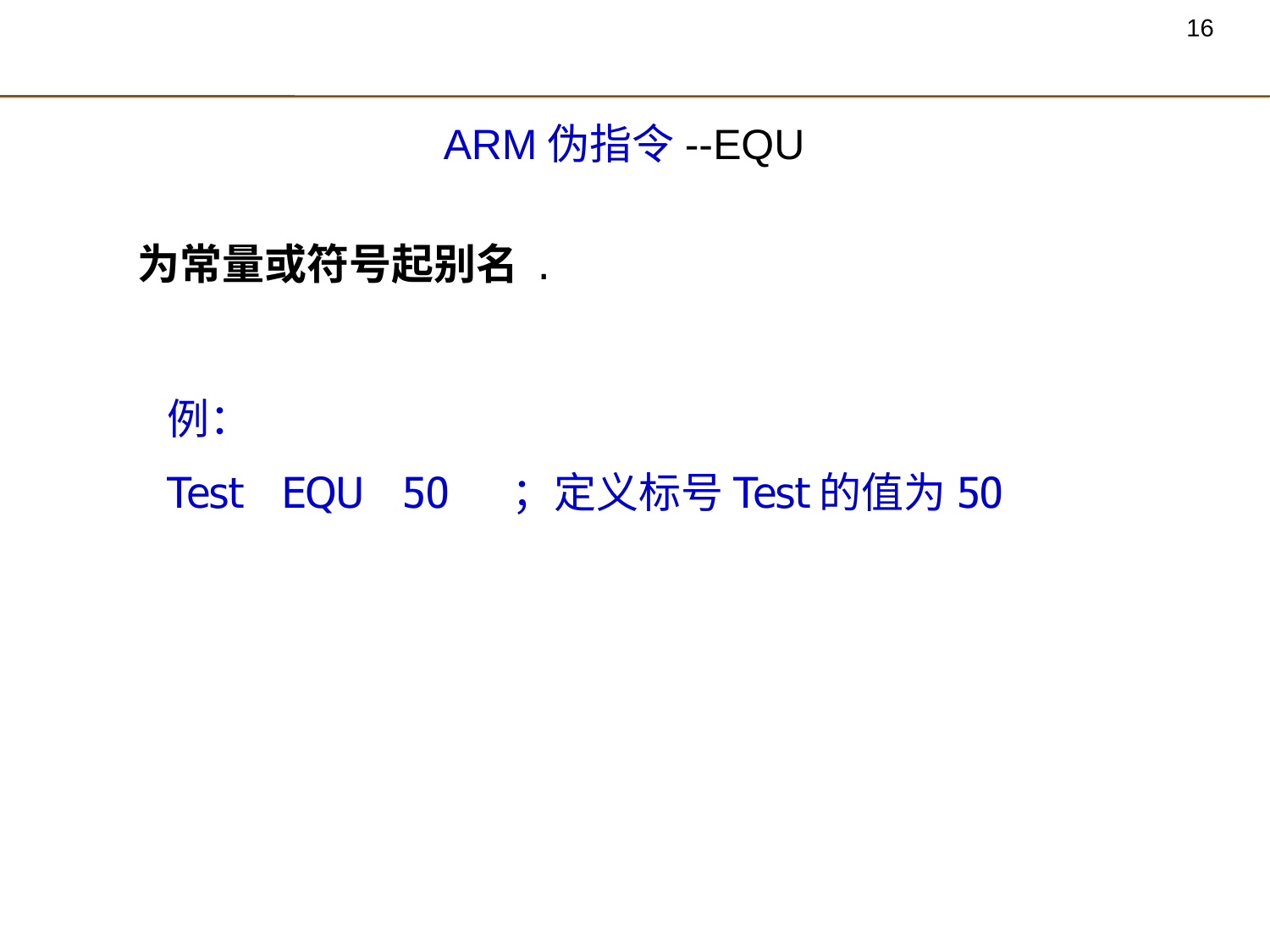

# ARM伪指令--EQU
为常量或符号起别名 .
例：
Test   EQU   50    ；定义标号Test的值为50